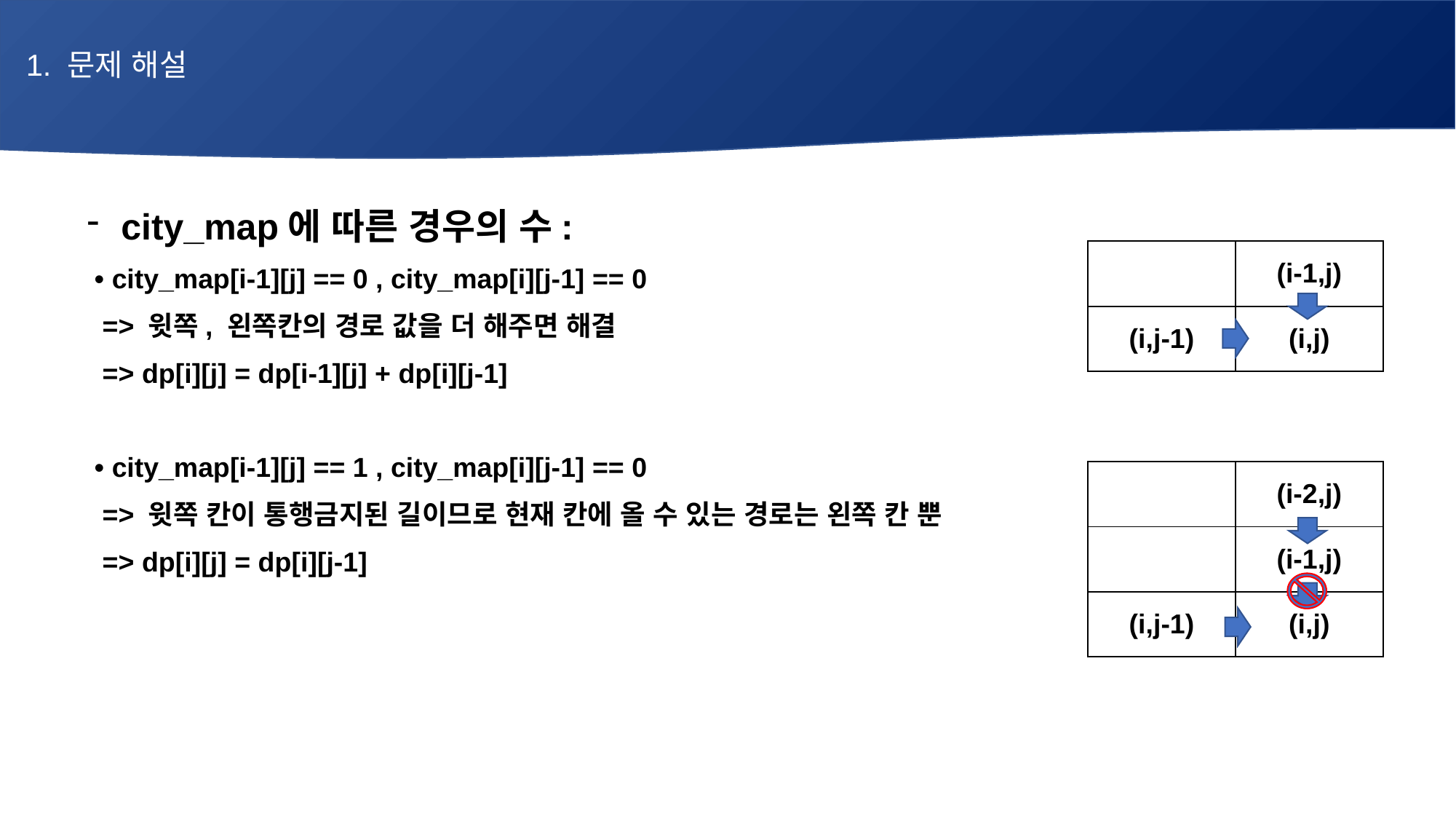

1. 문제 해설
city_map에 따른 경우의 수:
 • city_map[i-1][j] == 0 , city_map[i][j-1] == 0
  => 윗쪽, 왼쪽칸의 경로 값을 더 해주면 해결
  => dp[i][j] = dp[i-1][j] + dp[i][j-1]

 • city_map[i-1][j] == 1 , city_map[i][j-1] == 0
  => 윗쪽 칸이 통행금지된 길이므로 현재 칸에 올 수 있는 경로는 왼쪽 칸 뿐
  => dp[i][j] = dp[i][j-1]

|  | (i-1,j) |
| --- | --- |
| (i,j-1) | (i,j) |

|  | (i-2,j) |
| --- | --- |
|  | (i-1,j) |
| (i,j-1) | (i,j) |